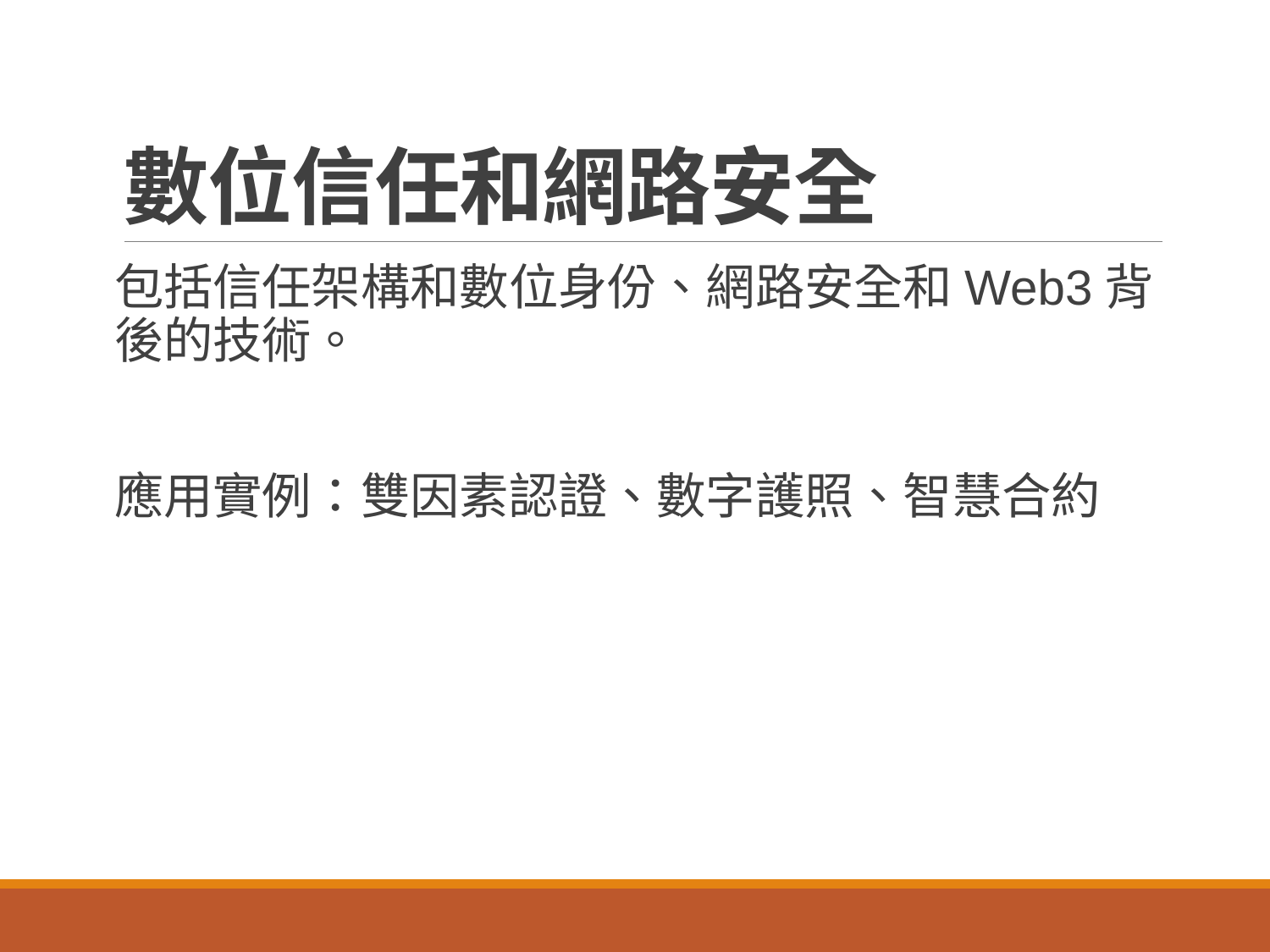

# 數位信任和網路安全
包括信任架構和數位身份、網路安全和Web3背後的技術。

應用實例：雙因素認證、數字護照、智慧合約